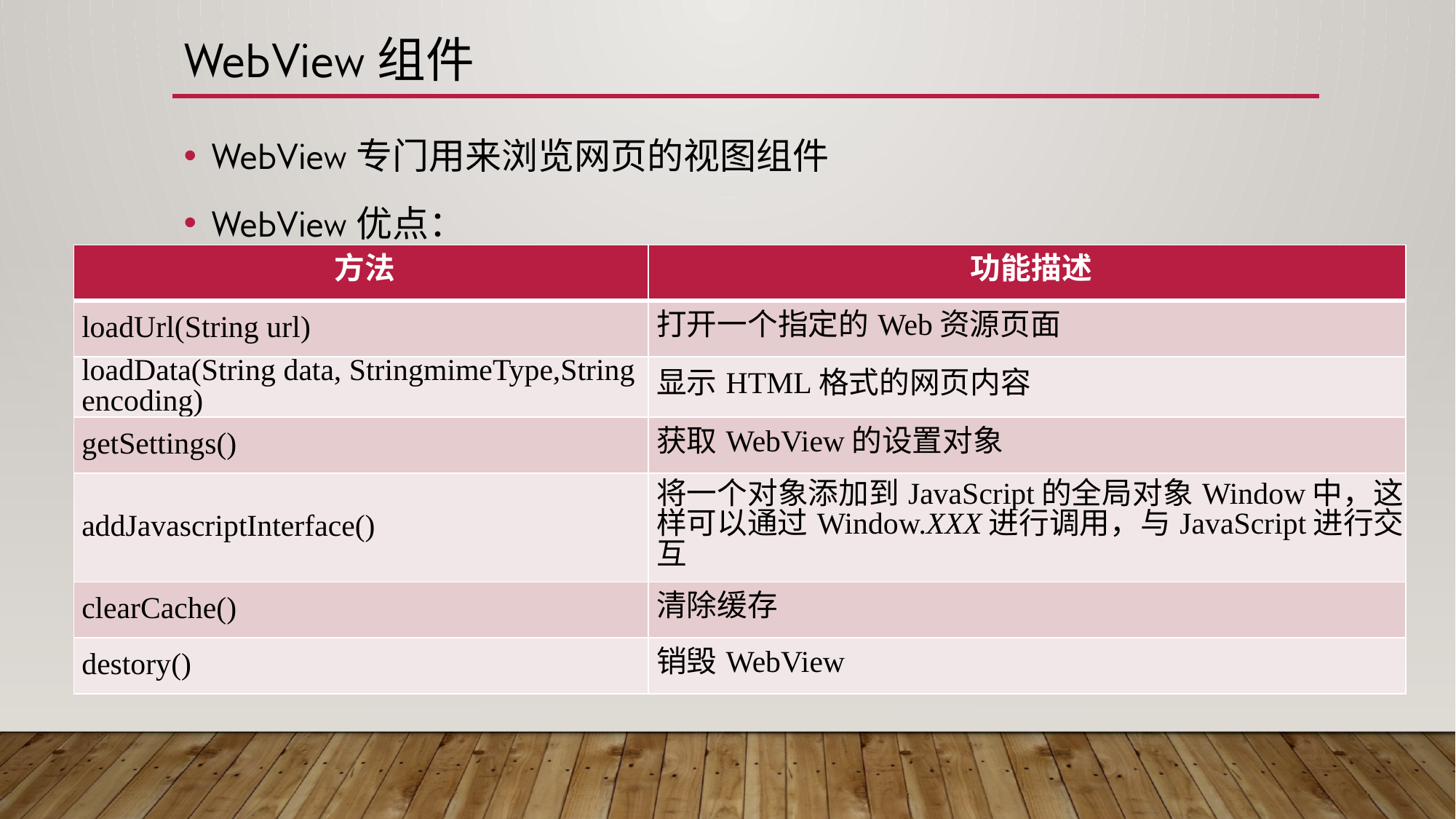

# WebView组件
WebView专门用来浏览网页的视图组件
WebView优点：
功能强大，支持CSS、JavaScript和HTML，并很好地融入布局，使页面更加美观
能够对浏览器控件进行详细的设置，例如字体、背景颜色、滚动条样式
能够捕捉到所有浏览器的操作，例如单击、打开或关闭URL

| 方法 | 功能描述 |
| --- | --- |
| loadUrl(String url) | 打开一个指定的Web资源页面 |
| loadData(String data, StringmimeType,String encoding) | 显示HTML格式的网页内容 |
| getSettings() | 获取WebView的设置对象 |
| addJavascriptInterface() | 将一个对象添加到JavaScript的全局对象Window中，这样可以通过Window.XXX进行调用，与JavaScript进行交互 |
| clearCache() | 清除缓存 |
| destory() | 销毁WebView |